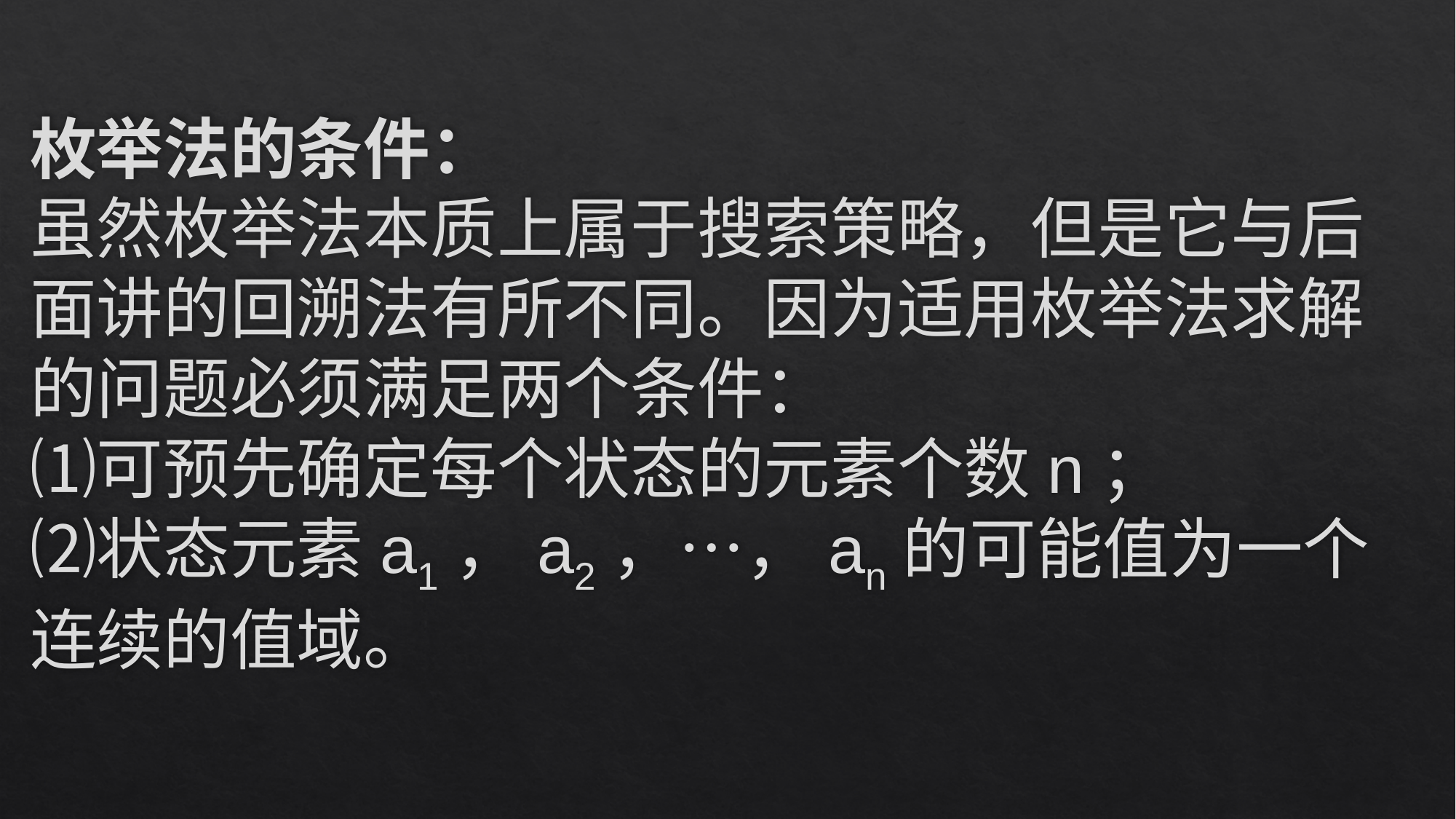

# 枚举法的条件： 虽然枚举法本质上属于搜索策略，但是它与后面讲的回溯法有所不同。因为适用枚举法求解的问题必须满足两个条件： ⑴可预先确定每个状态的元素个数n； ⑵状态元素a1，a2，…，an的可能值为一个连续的值域。